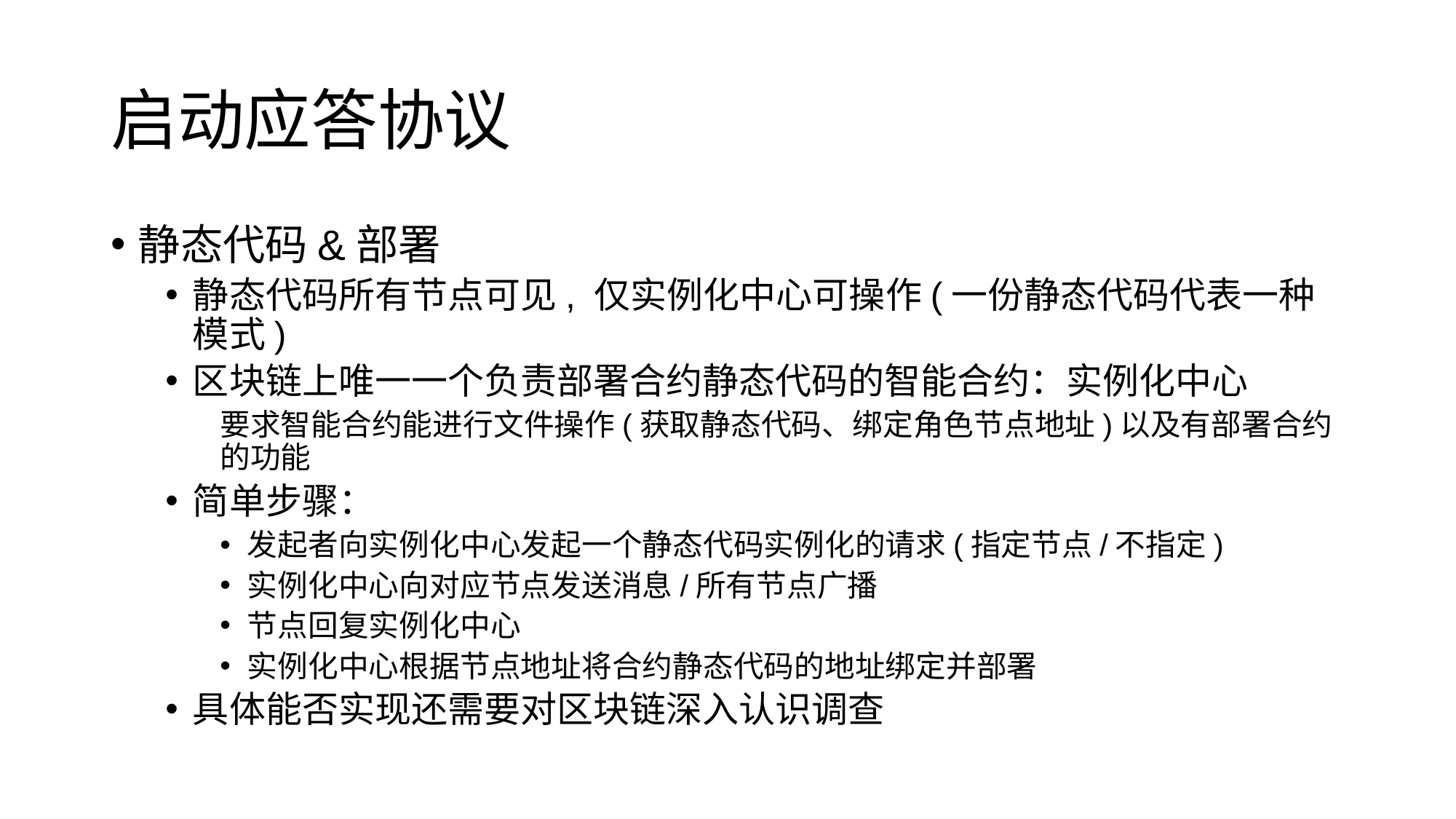

# 启动应答协议
静态代码&部署
静态代码所有节点可见, 仅实例化中心可操作(一份静态代码代表一种模式)
区块链上唯一一个负责部署合约静态代码的智能合约：实例化中心
要求智能合约能进行文件操作(获取静态代码、绑定角色节点地址)以及有部署合约的功能
简单步骤：
发起者向实例化中心发起一个静态代码实例化的请求(指定节点/不指定)
实例化中心向对应节点发送消息/所有节点广播
节点回复实例化中心
实例化中心根据节点地址将合约静态代码的地址绑定并部署
具体能否实现还需要对区块链深入认识调查